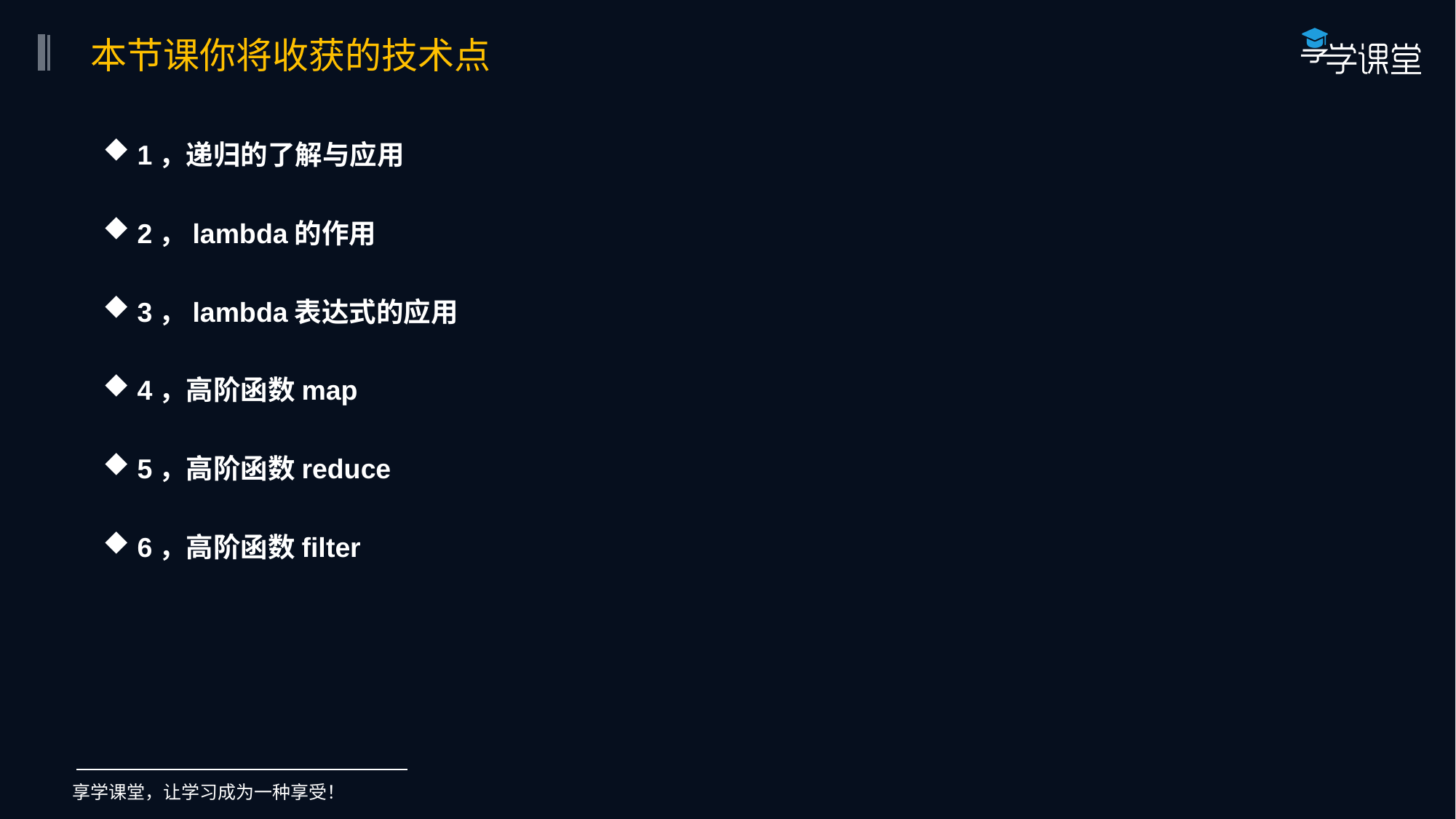

本节课你将收获的技术点
1，递归的了解与应用
2，lambda的作用
3，lambda表达式的应用
4，高阶函数map
5，高阶函数reduce
6，高阶函数filter